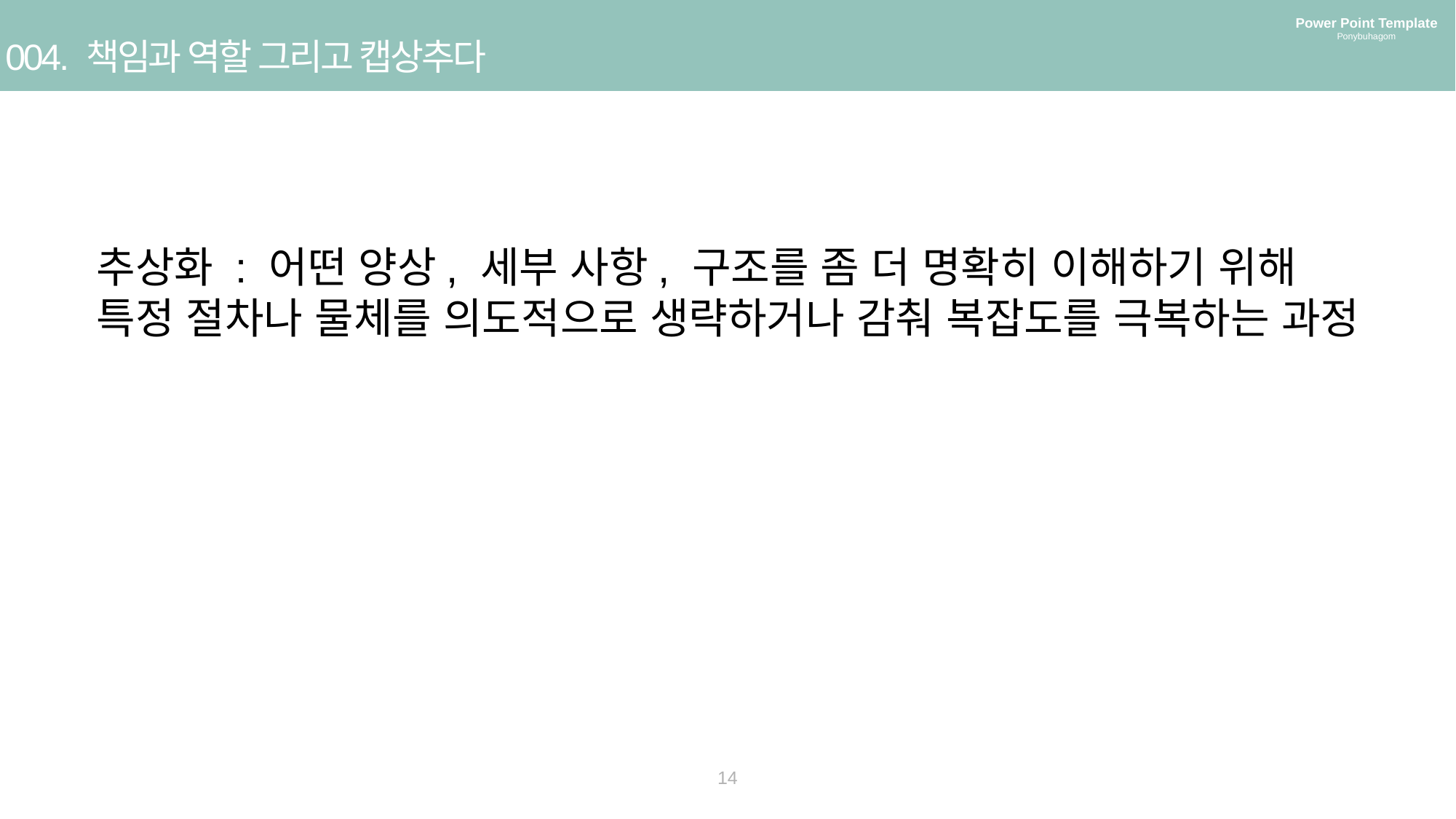

Power Point Template
Ponybuhagom
004. 책임과 역할 그리고 캡상추다
추상화 : 어떤 양상, 세부 사항, 구조를 좀 더 명확히 이해하기 위해
특정 절차나 물체를 의도적으로 생략하거나 감춰 복잡도를 극복하는 과정
14